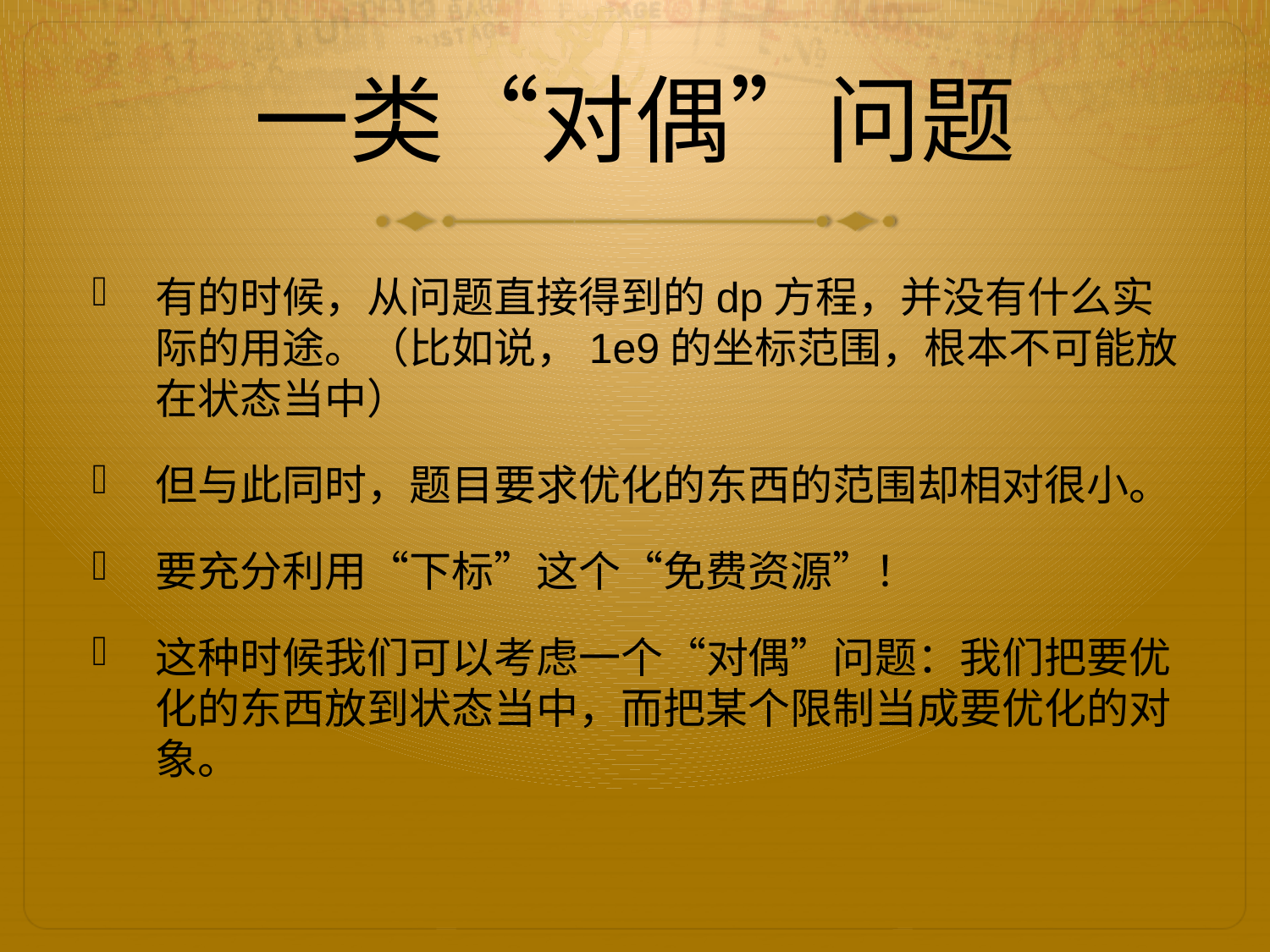

# 一类“对偶”问题
有的时候，从问题直接得到的dp方程，并没有什么实际的用途。（比如说，1e9的坐标范围，根本不可能放在状态当中）
但与此同时，题目要求优化的东西的范围却相对很小。
要充分利用“下标”这个“免费资源”！
这种时候我们可以考虑一个“对偶”问题：我们把要优化的东西放到状态当中，而把某个限制当成要优化的对象。